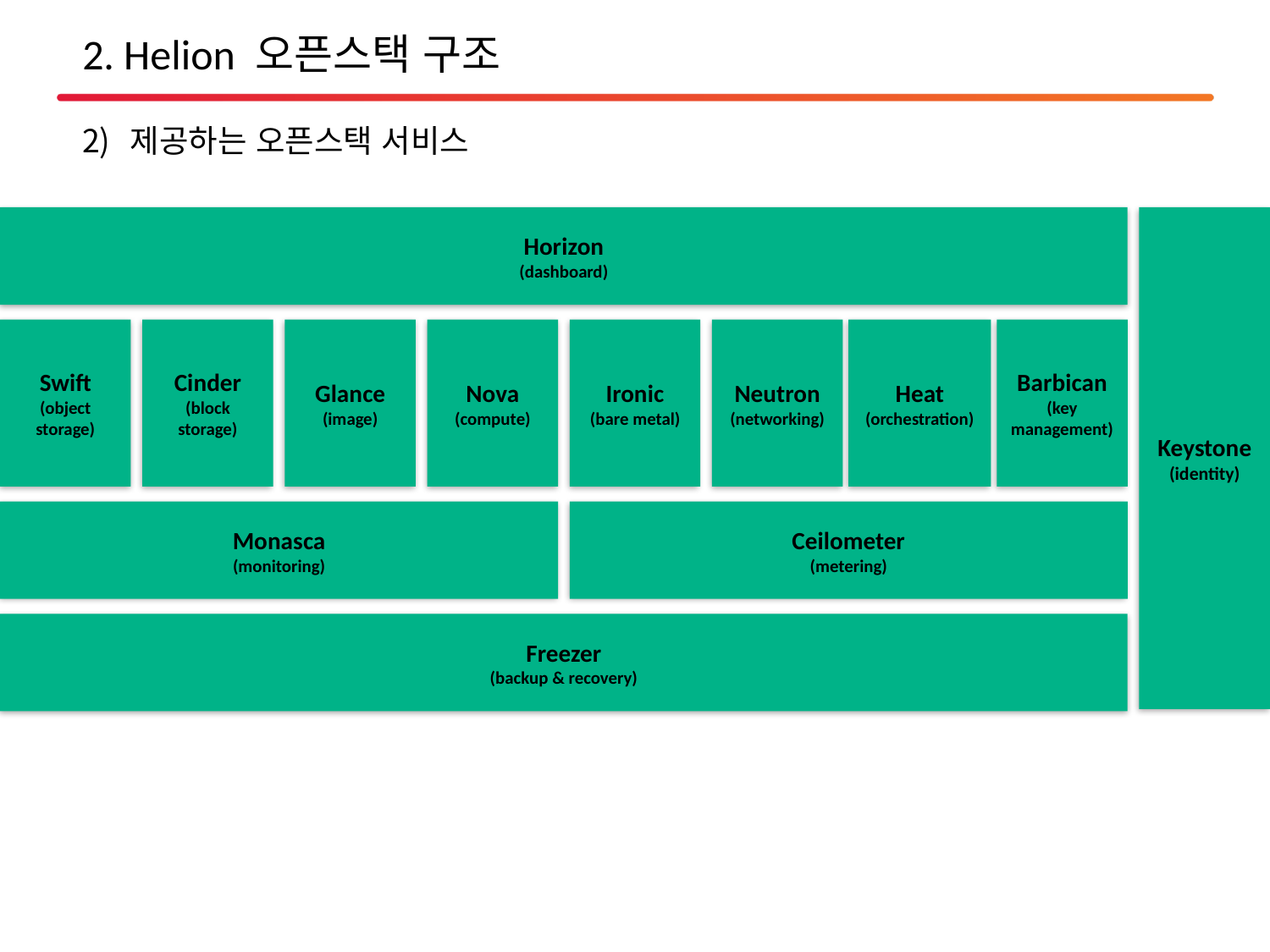

2. Helion 오픈스택 구조
제공하는 오픈스택 서비스

Keystone
(identity)
Horizon
(dashboard)
Swift
(object storage)
Cinder
(block storage)
Glance
(image)
Nova
(compute)
Ironic
(bare metal)
Neutron
(networking)
Heat
(orchestration)
Barbican
(key management)
Monasca
(monitoring)
Ceilometer
(metering)
Freezer
(backup & recovery)